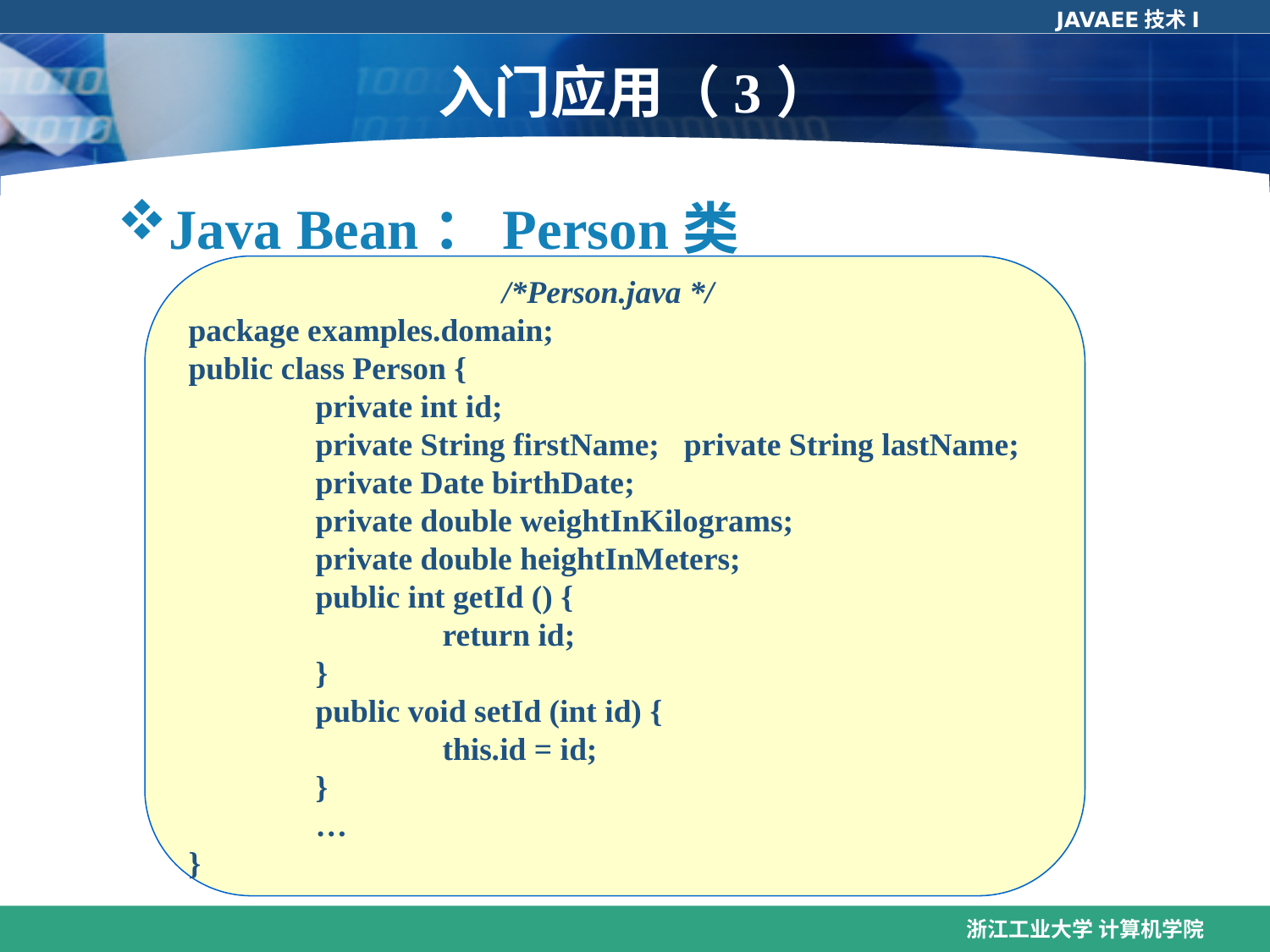

# 入门应用（3）
Java Bean：Person类
                                       /*Person.java */
package examples.domain;
public class Person {
	private int id;
	private String firstName;   private String lastName;
	private Date birthDate;
	private double weightInKilograms;
	private double heightInMeters;
	public int getId () {
		return id;
	}
	public void setId (int id) {
		this.id = id;
	}
	…
}